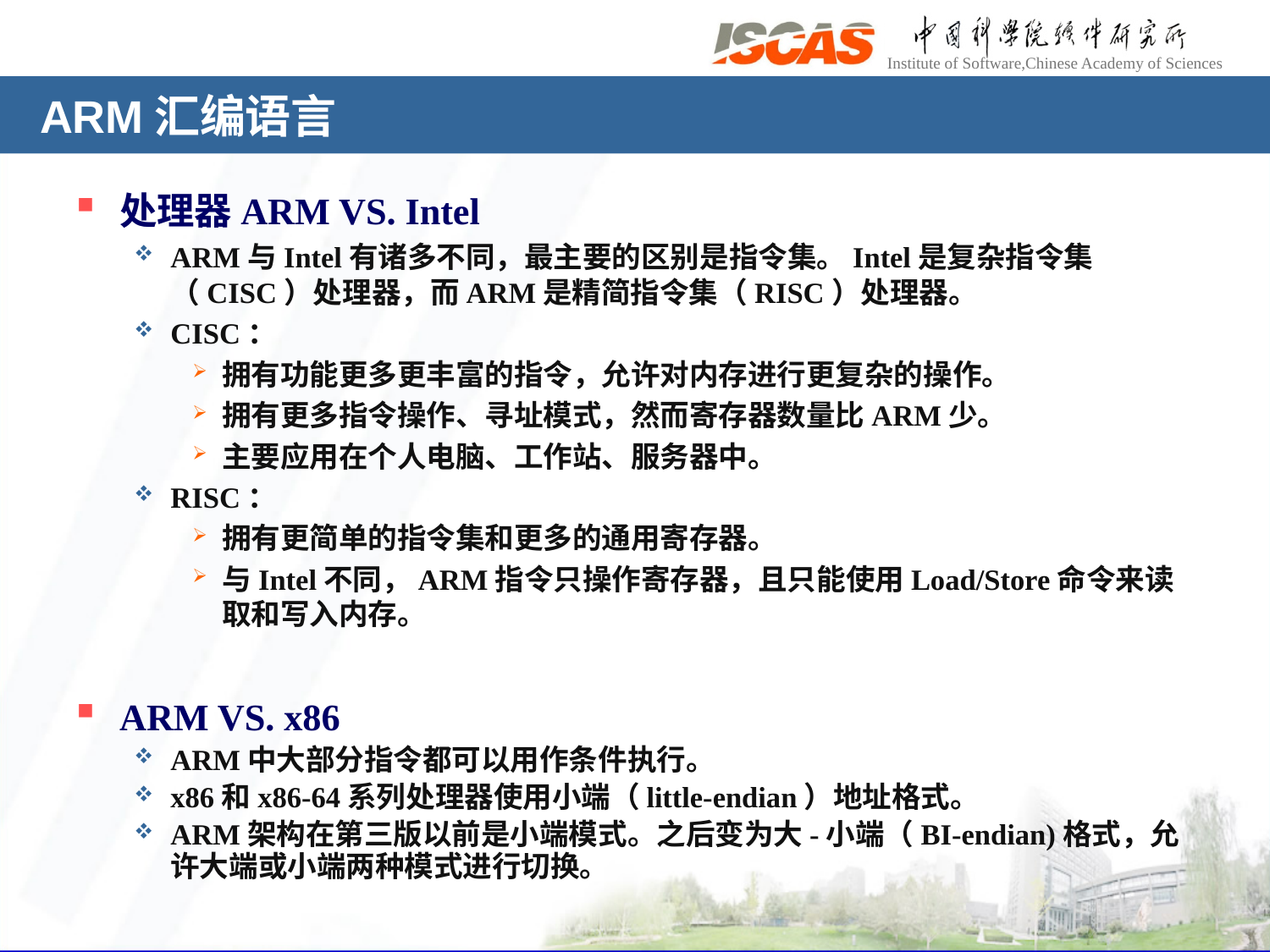

# ARM汇编语言
处理器ARM VS. Intel
ARM与Intel有诸多不同，最主要的区别是指令集。Intel是复杂指令集（CISC）处理器，而ARM是精简指令集（RISC）处理器。
CISC：
拥有功能更多更丰富的指令，允许对内存进行更复杂的操作。
拥有更多指令操作、寻址模式，然而寄存器数量比ARM少。
主要应用在个人电脑、工作站、服务器中。
RISC：
拥有更简单的指令集和更多的通用寄存器。
与Intel不同，ARM指令只操作寄存器，且只能使用Load/Store命令来读取和写入内存。

ARM VS. x86
ARM中大部分指令都可以用作条件执行。
x86和x86-64系列处理器使用小端（little-endian）地址格式。
ARM架构在第三版以前是小端模式。之后变为大-小端（BI-endian)格式，允许大端或小端两种模式进行切换。